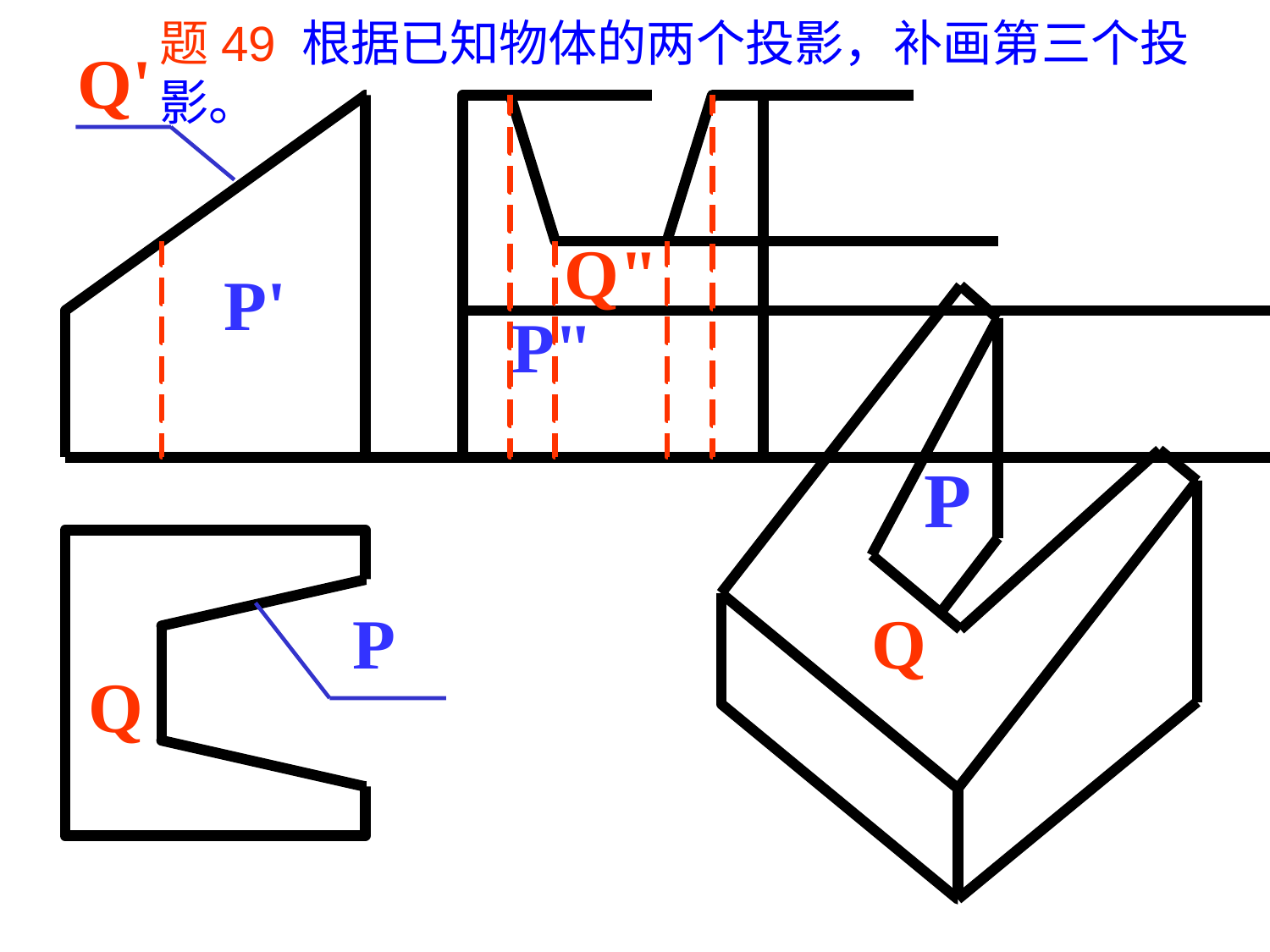

题49 根据已知物体的两个投影，补画第三个投影。
Q'

Q"
P'

P"
P
P
Q

Q